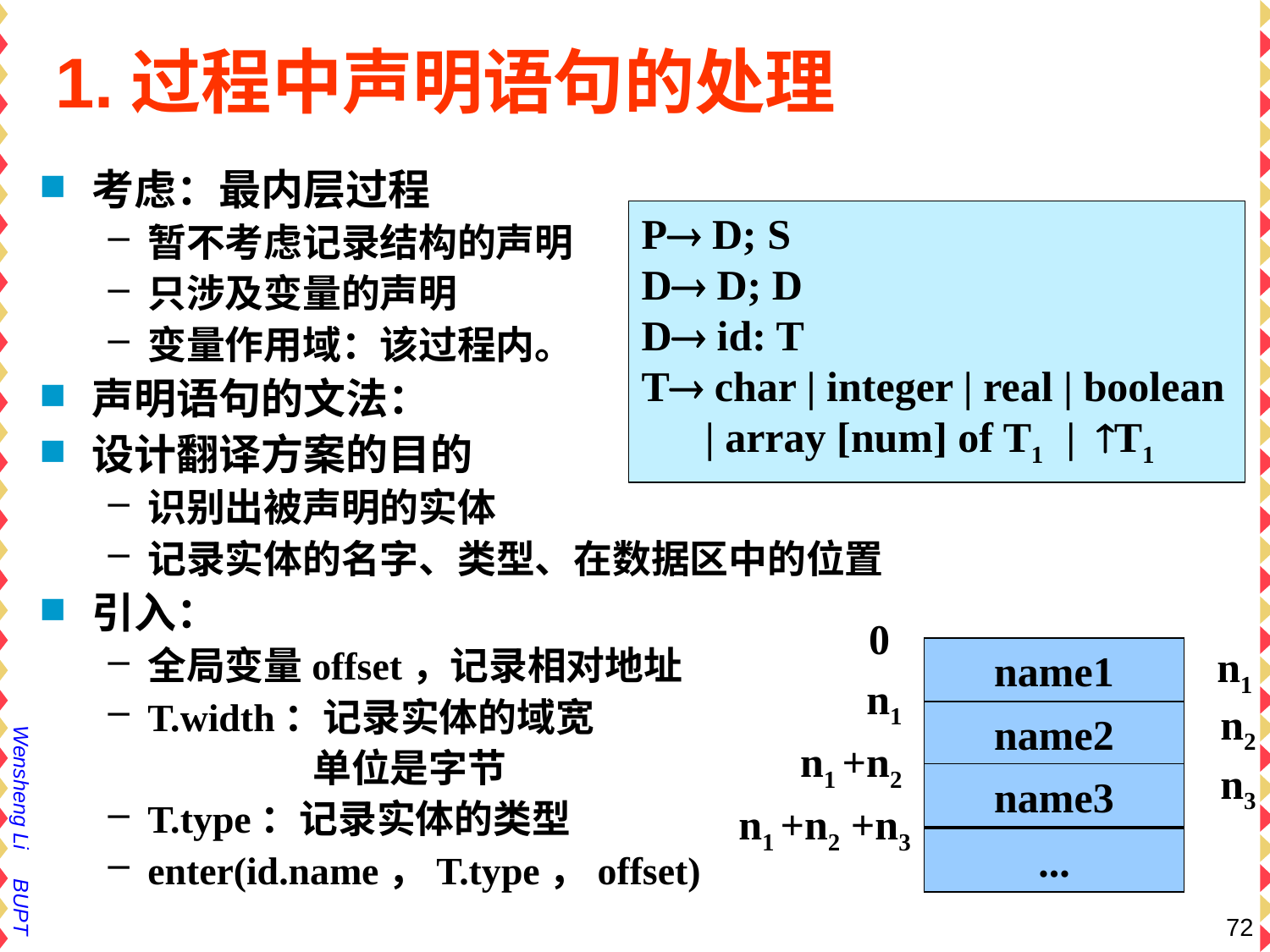

# 1.过程中声明语句的处理
考虑：最内层过程
暂不考虑记录结构的声明
只涉及变量的声明
变量作用域：该过程内。
声明语句的文法：
设计翻译方案的目的
识别出被声明的实体
记录实体的名字、类型、在数据区中的位置
引入：
全局变量offset，记录相对地址
T.width：记录实体的域宽
                      单位是字节
T.type：记录实体的类型
enter(id.name，T.type，offset)
P→ D; S
D→ D; D
D→ id: T
T→ char | integer | real | boolean
      | array [num] of T1   |  ↑T1

0
name1
n1
n1
n2
name2
n1 +n2
n3
name3
n1 +n2 +n3
...
72